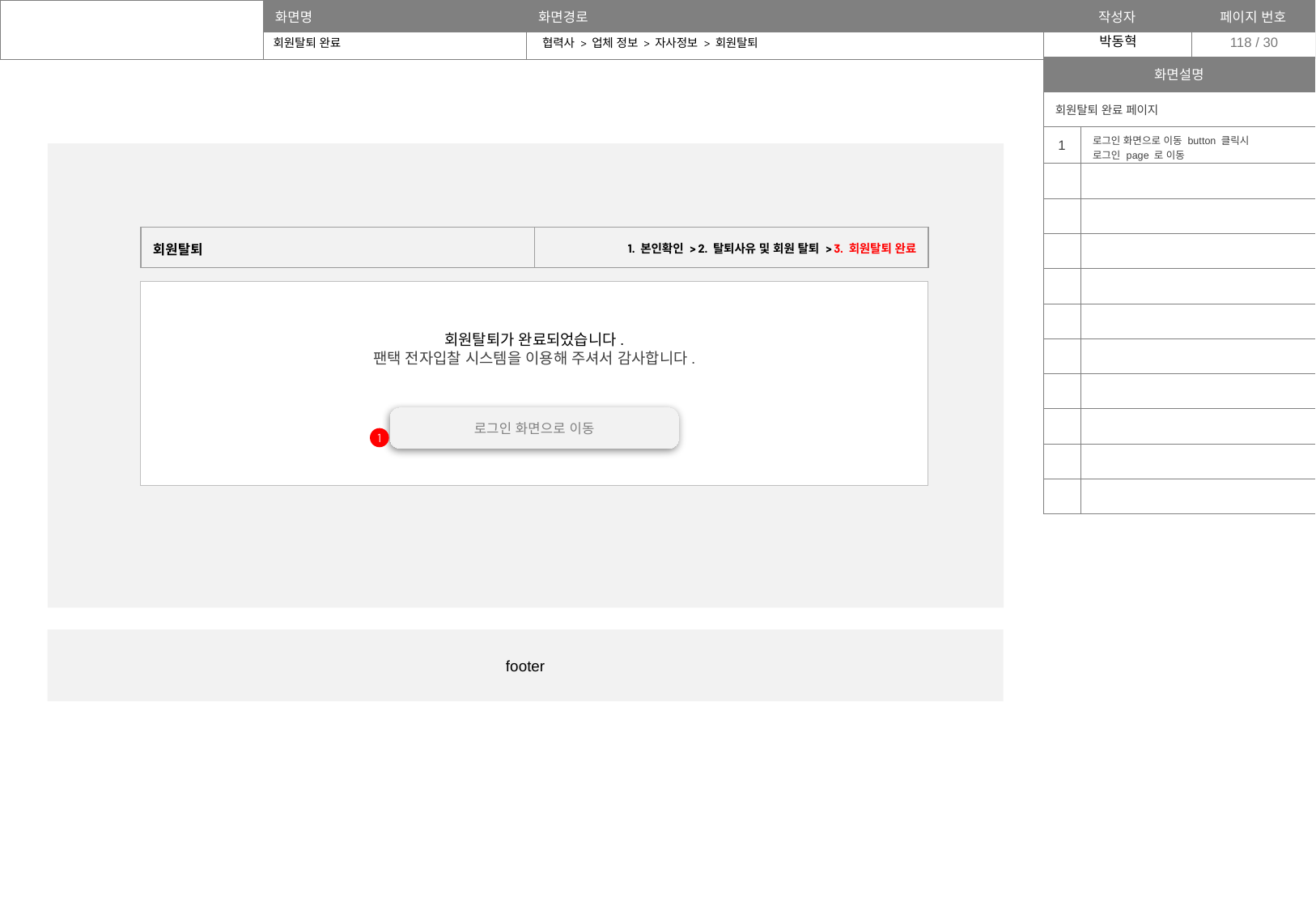

118
회원탈퇴 완료
협력사 > 업체 정보 > 자사정보 > 회원탈퇴
| 화면설명 |  |
| --- | --- |
| 회원탈퇴 완료 페이지 |  |
| 1 | 로그인 화면으로 이동 button 클릭시 로그인 page 로 이동 |
|  |  |
|  |  |
|  |  |
|  |  |
|  |  |
|  |  |
|  |  |
|  |  |
|  |  |
|  |  |

| 회원탈퇴 | 1. 본인확인 > 2. 탈퇴사유 및 회원 탈퇴 > 3. 회원탈퇴 완료 |
| --- | --- |

회원탈퇴가 완료되었습니다.
팬택 전자입찰 시스템을 이용해 주셔서 감사합니다.

로그인 화면으로 이동
1
footer